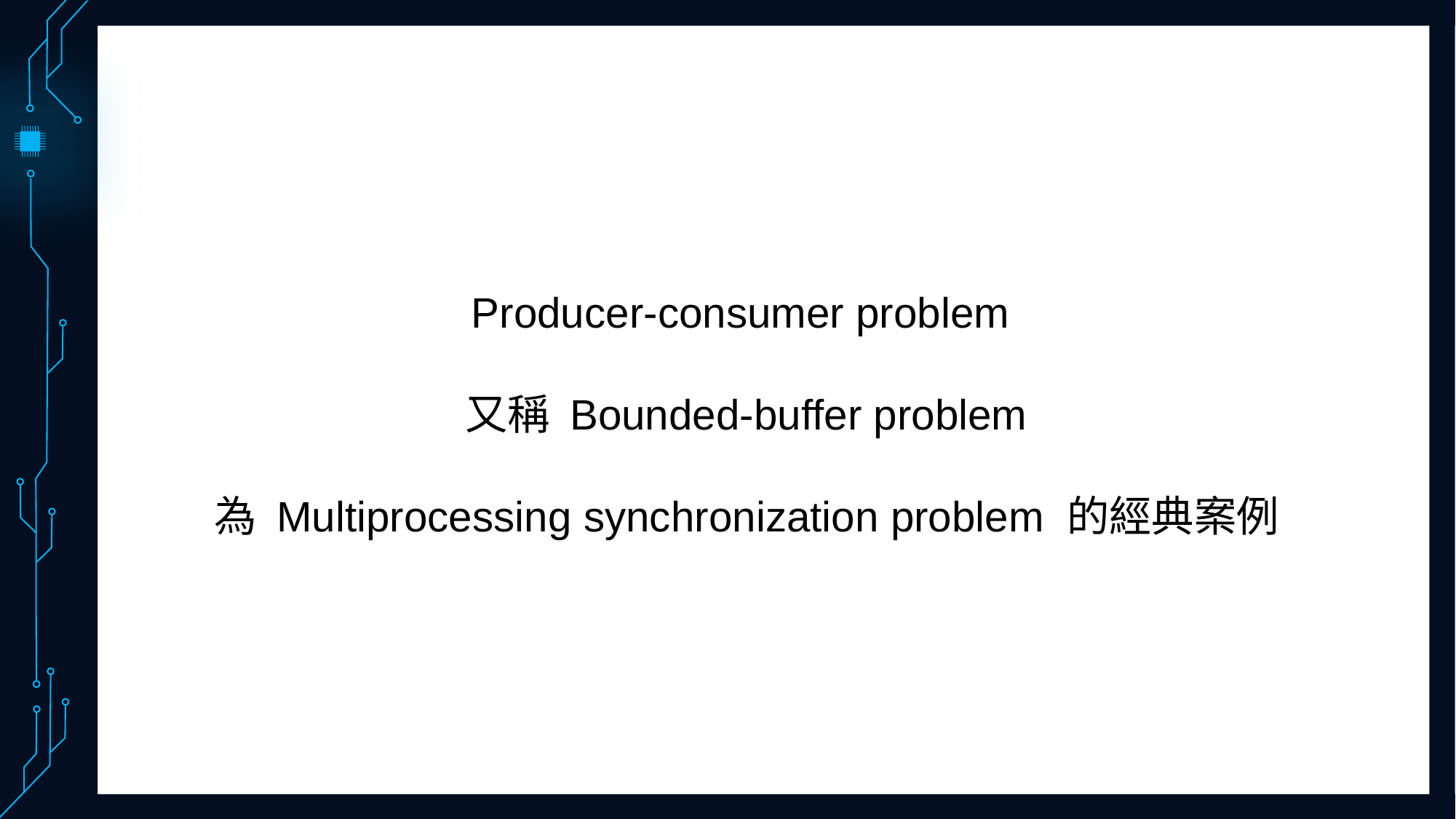

Producer-consumer problem
又稱 Bounded-buffer problem
為 Multiprocessing synchronization problem 的經典案例